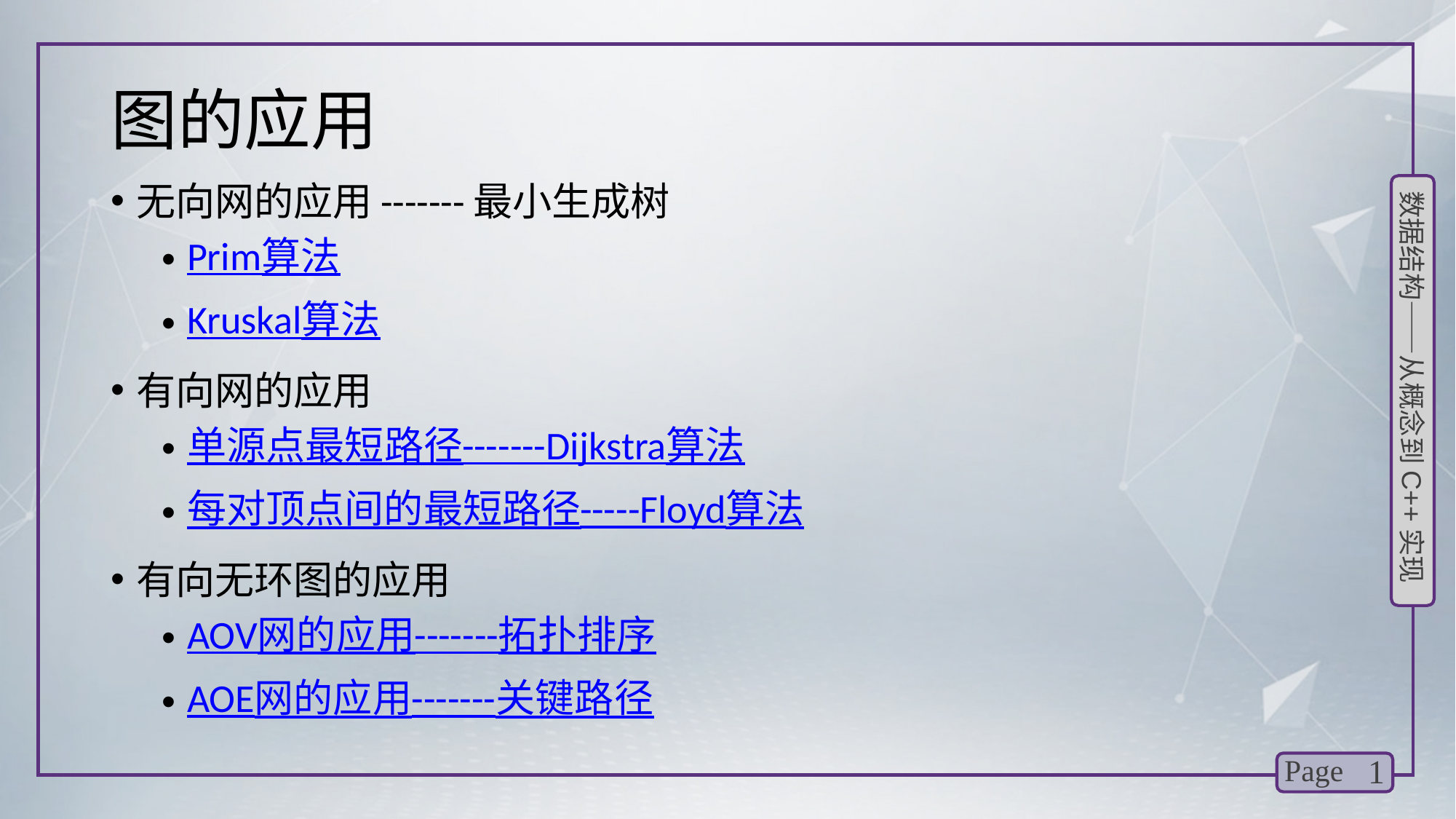

# 图的应用
无向网的应用-------最小生成树
Prim算法
Kruskal算法
有向网的应用
单源点最短路径-------Dijkstra算法
每对顶点间的最短路径-----Floyd算法
有向无环图的应用
AOV网的应用-------拓扑排序
AOE网的应用-------关键路径